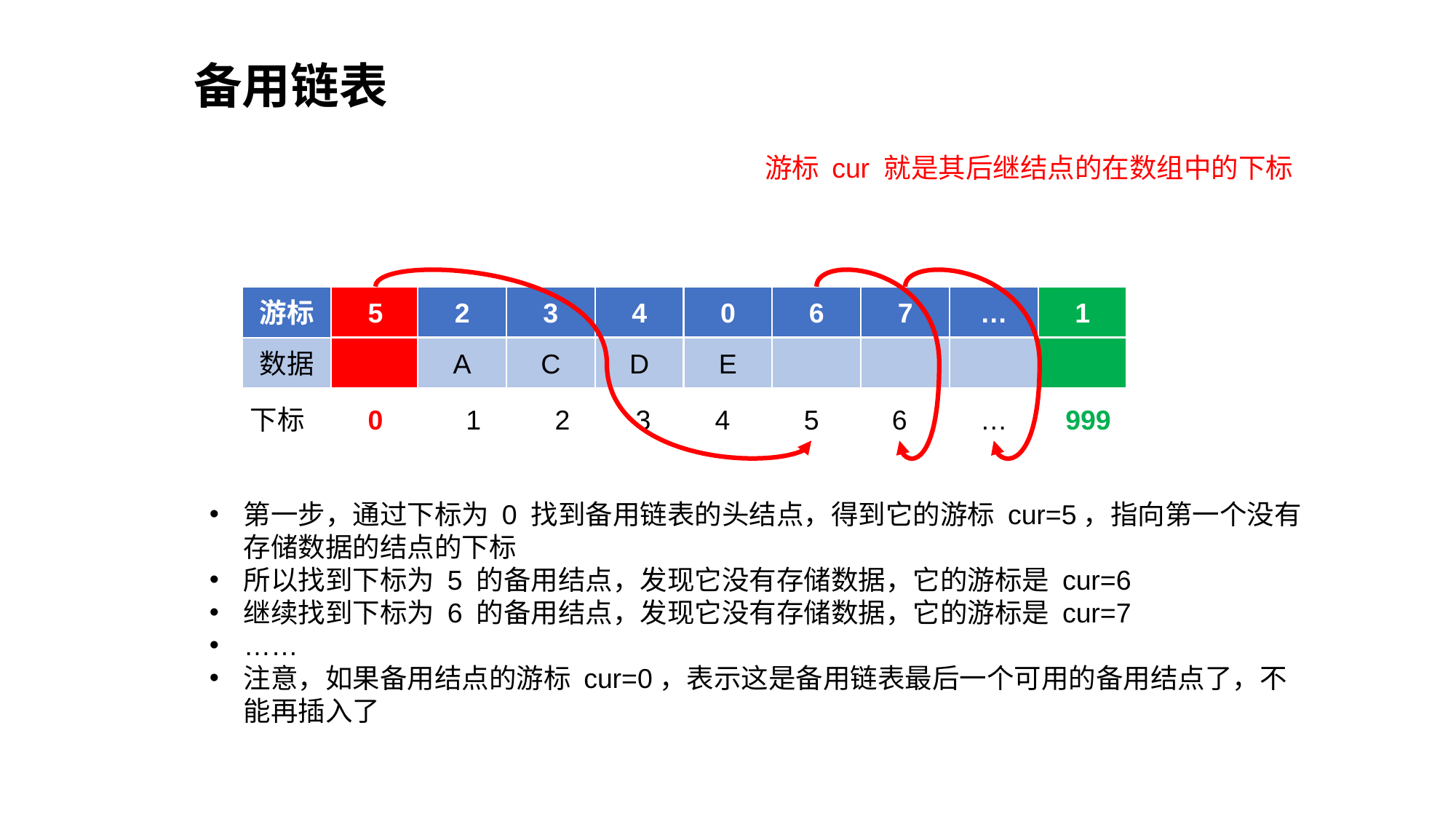

备用链表
游标 cur 就是其后继结点的在数组中的下标
1
…
7
6
0
4
3
5
2
游标

E
D
C

A
数据
下标
0
1
2
3
4
5
6
…
999
第一步，通过下标为 0 找到备用链表的头结点，得到它的游标 cur=5，指向第一个没有存储数据的结点的下标
所以找到下标为 5 的备用结点，发现它没有存储数据，它的游标是 cur=6
继续找到下标为 6 的备用结点，发现它没有存储数据，它的游标是 cur=7
……
注意，如果备用结点的游标 cur=0，表示这是备用链表最后一个可用的备用结点了，不能再插入了